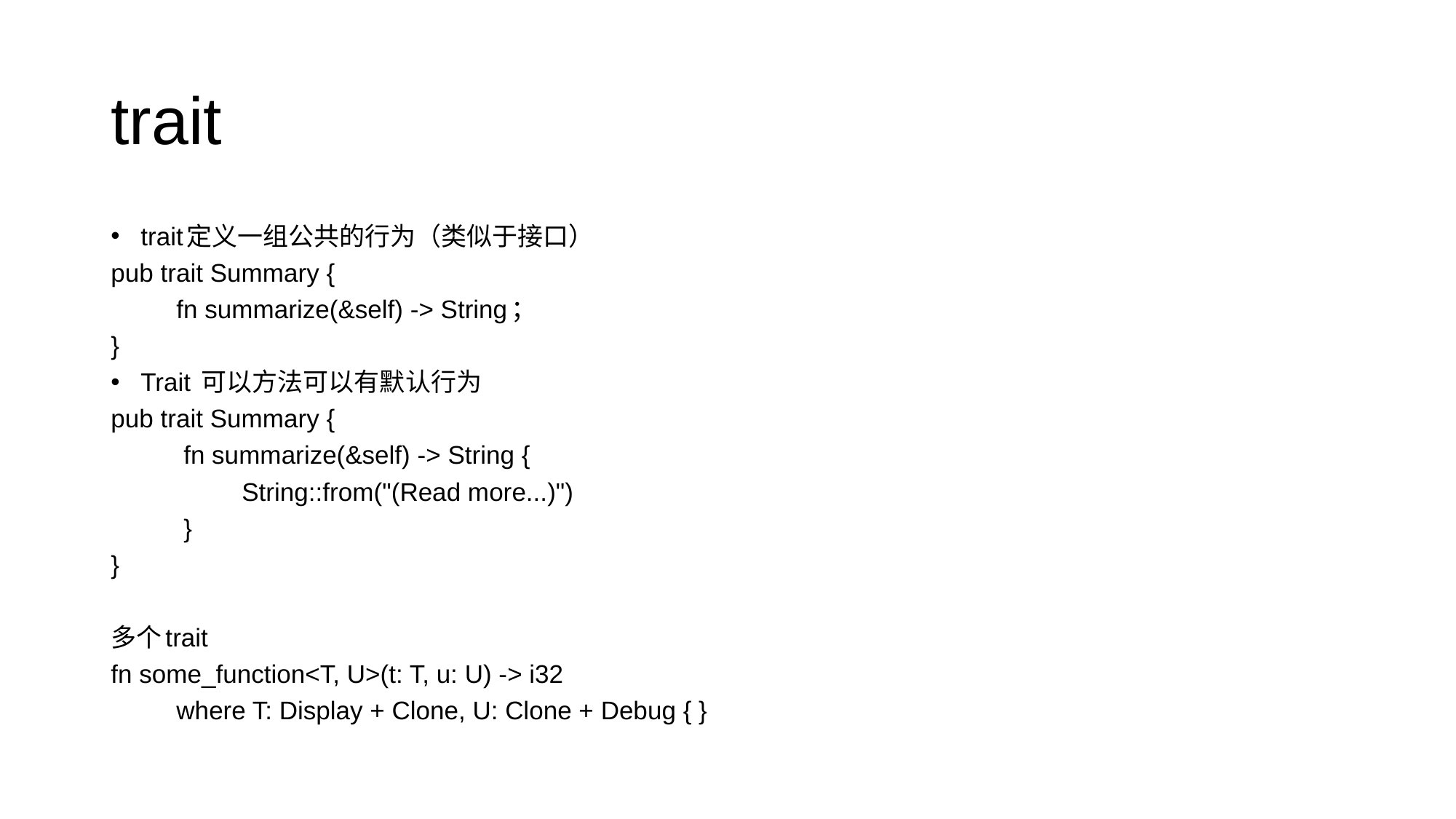

# trait
trait定义一组公共的行为（类似于接口）
pub trait Summary {
	fn summarize(&self) -> String；
}
Trait 可以方法可以有默认行为
pub trait Summary {
	 fn summarize(&self) -> String {
		String::from("(Read more...)")
	 }
}

多个trait
fn some_function<T, U>(t: T, u: U) -> i32
	where T: Display + Clone, U: Clone + Debug { }